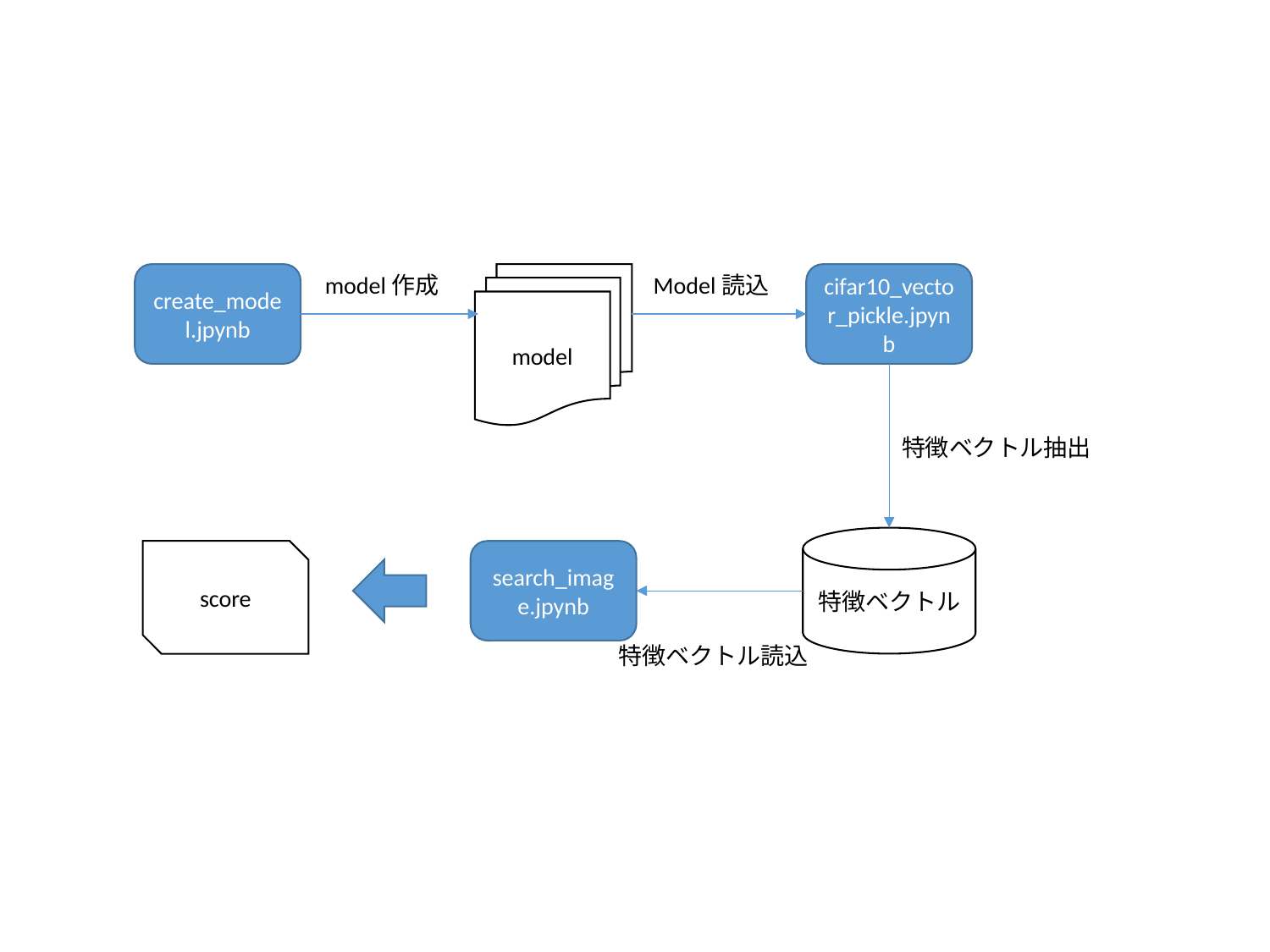

create_model.jpynb
model作成
model
Model読込
cifar10_vector_pickle.jpynb
特徴ベクトル抽出
特徴ベクトル
search_image.jpynb
特徴ベクトル読込
score